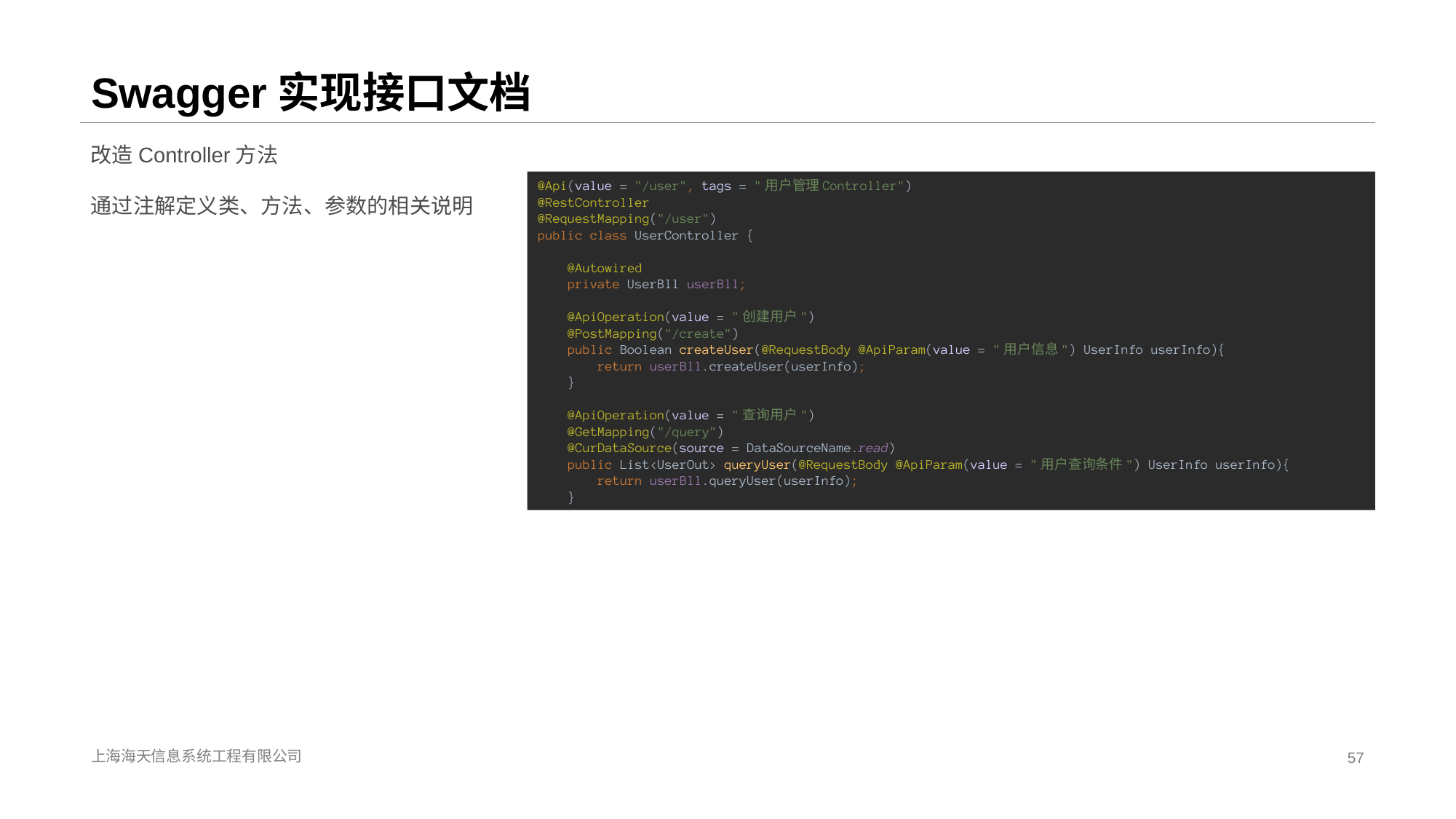

# Swagger实现接口文档
改造Controller方法

通过注解定义类、方法、参数的相关说明

@Api(value = "/user", tags = "用户管理Controller")
@RestController
@RequestMapping("/user")
public class UserController {
    @Autowired
    private UserBll userBll;
    @ApiOperation(value = "创建用户")
    @PostMapping("/create")
    public Boolean createUser(@RequestBody @ApiParam(value = "用户信息") UserInfo userInfo){
        return userBll.createUser(userInfo);
    }
    @ApiOperation(value = "查询用户")
    @GetMapping("/query")
    @CurDataSource(source = DataSourceName.read)
    public List<UserOut> queryUser(@RequestBody @ApiParam(value = "用户查询条件") UserInfo userInfo){
        return userBll.queryUser(userInfo);
    }
上海海天信息系统工程有限公司
57